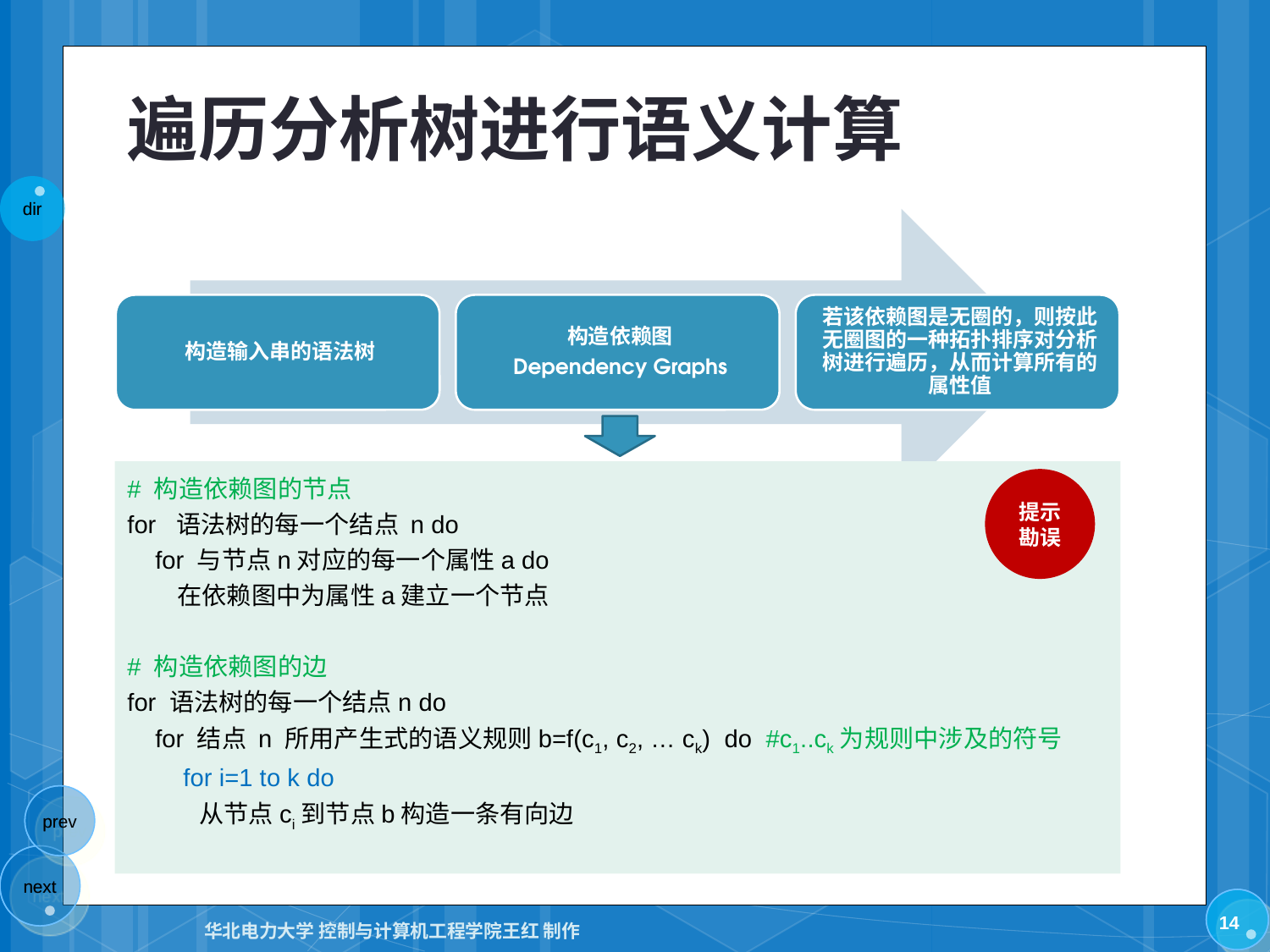

# 遍历分析树进行语义计算
构造输入串的语法树
构造依赖图
Dependency Graphs
若该依赖图是无圈的，则按此无圈图的一种拓扑排序对分析树进行遍历，从而计算所有的属性值

# 构造依赖图的节点
for  语法树的每一个结点 n do
    for 与节点n对应的每一个属性a do
        在依赖图中为属性a建立一个节点

# 构造依赖图的边
for 语法树的每一个结点n do
    for 结点 n 所用产生式的语义规则b=f(c1, c2, … ck)  do  #c1..ck为规则中涉及的符号
        for i=1 to k do
            从节点ci到节点b构造一条有向边

提示勘误
14
华北电力大学 控制与计算机工程学院王红 制作